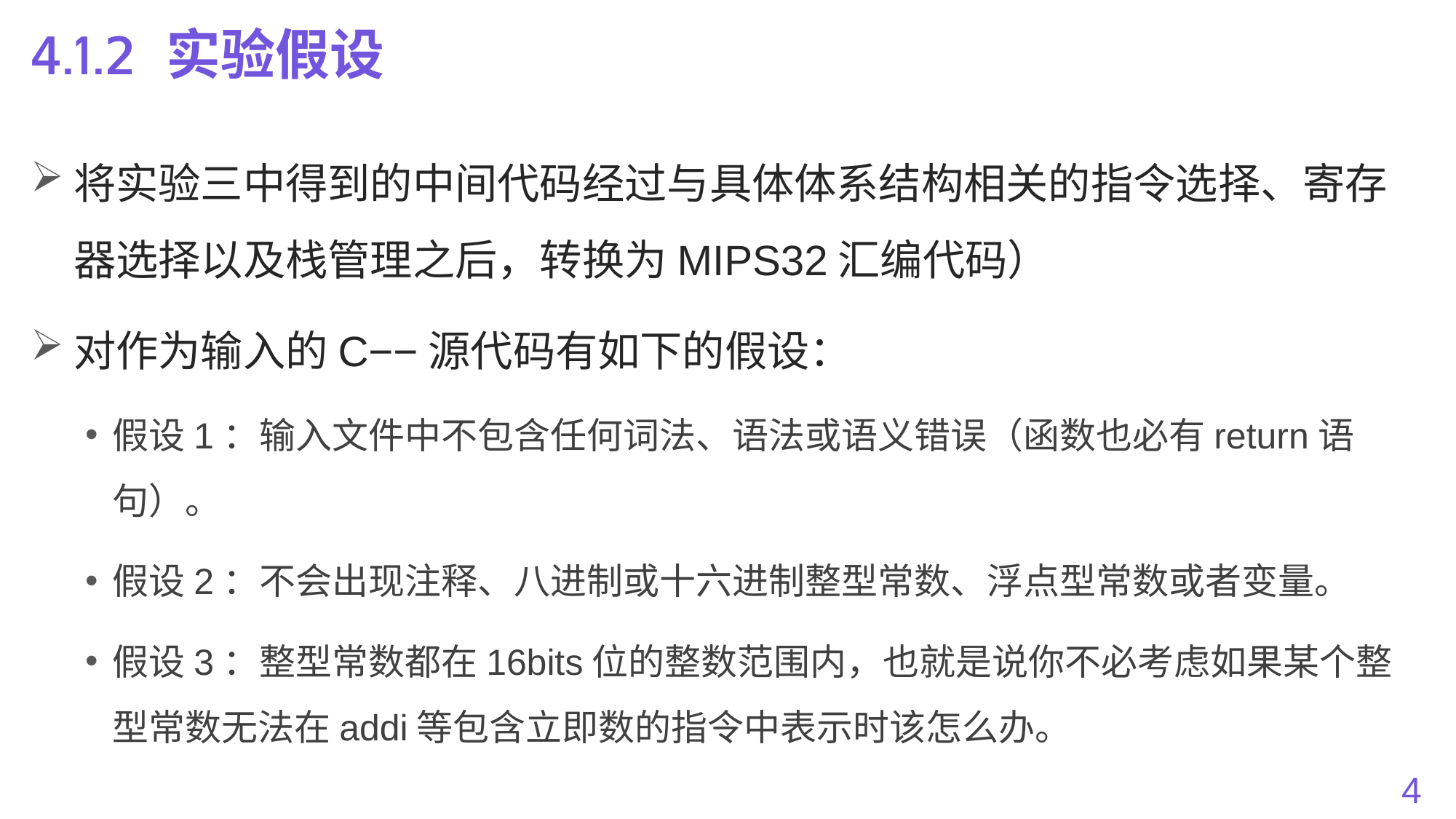

# 4.1.2 实验假设
将实验三中得到的中间代码经过与具体体系结构相关的指令选择、寄存器选择以及栈管理之后，转换为MIPS32汇编代码）
对作为输入的C−−源代码有如下的假设：
假设1：输入文件中不包含任何词法、语法或语义错误（函数也必有return语句）。
假设2：不会出现注释、八进制或十六进制整型常数、浮点型常数或者变量。
假设3：整型常数都在16bits位的整数范围内，也就是说你不必考虑如果某个整型常数无法在addi等包含立即数的指令中表示时该怎么办。

4